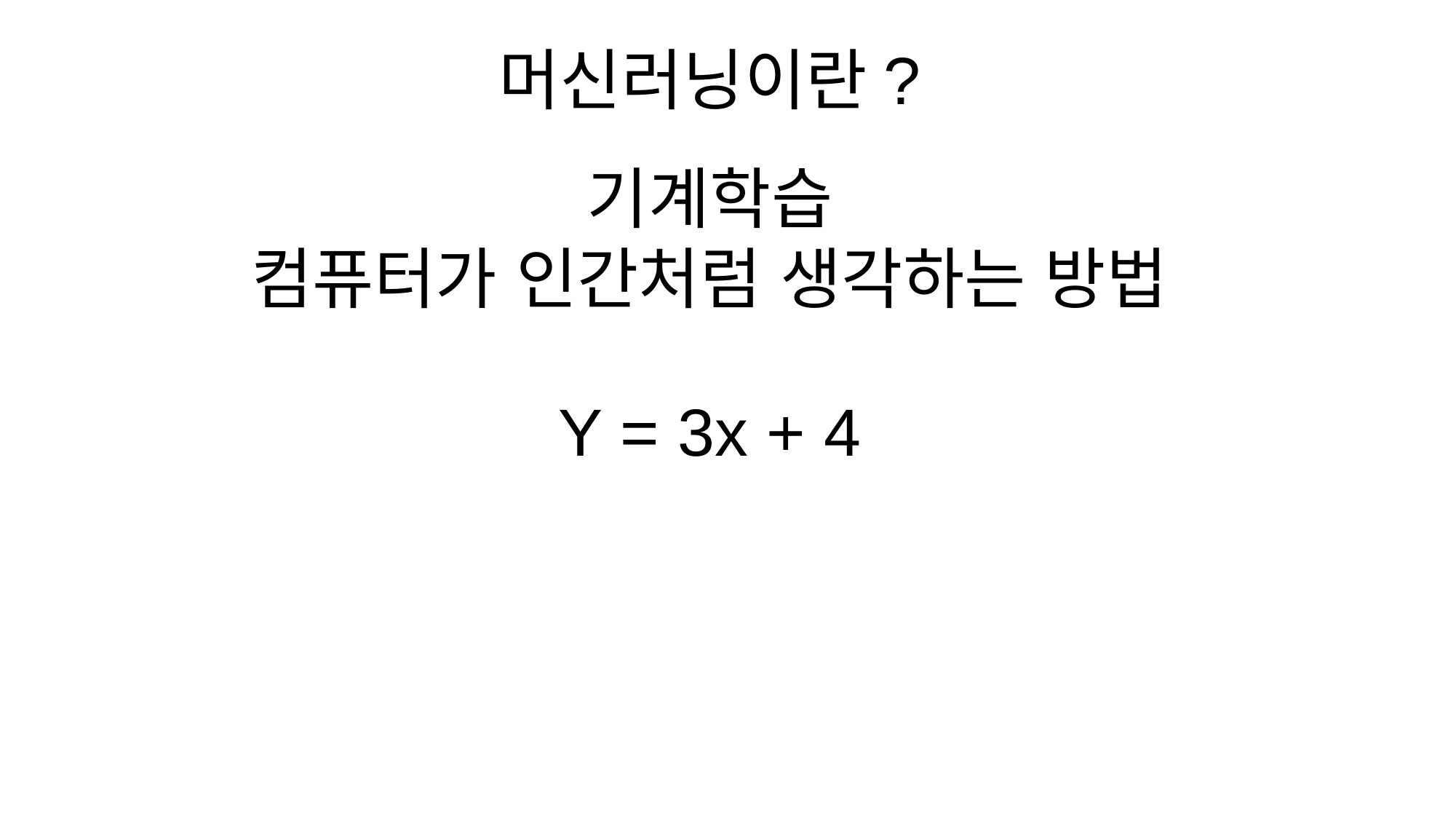

머신러닝이란?
기계학습
컴퓨터가 인간처럼 생각하는 방법
Y = 3x + 4